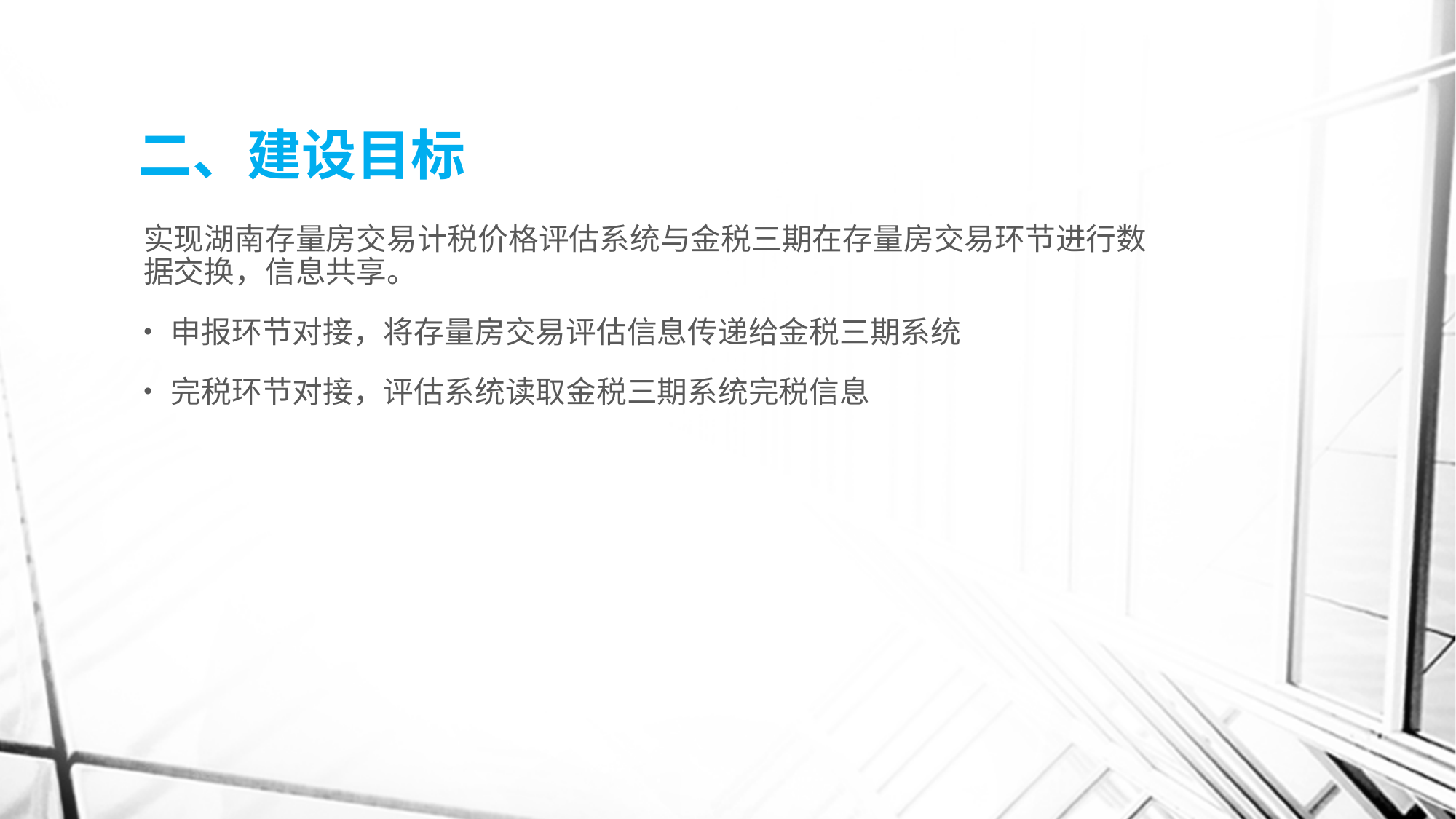

# 二、建设目标
实现湖南存量房交易计税价格评估系统与金税三期在存量房交易环节进行数据交换，信息共享。
申报环节对接，将存量房交易评估信息传递给金税三期系统
完税环节对接，评估系统读取金税三期系统完税信息